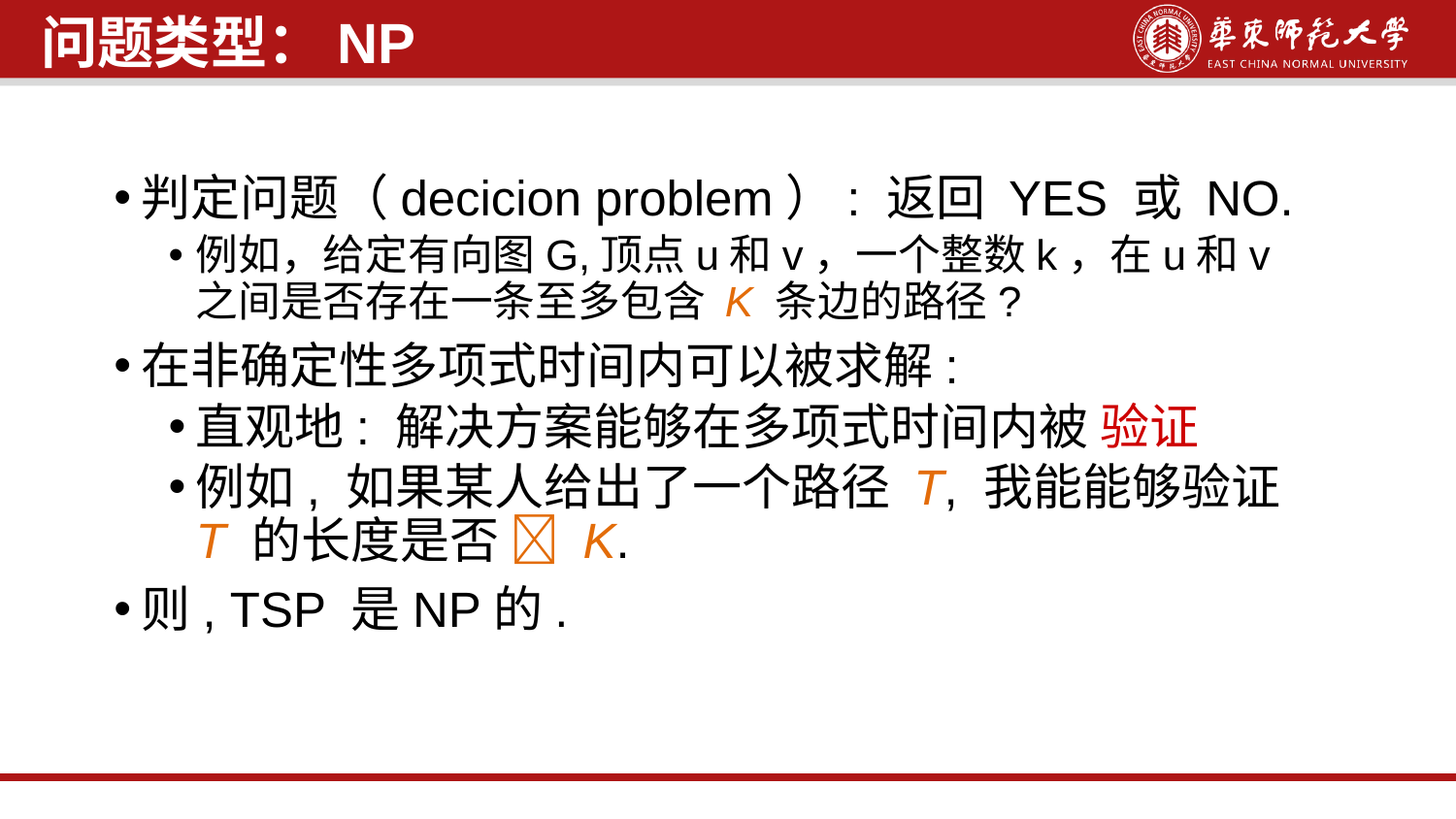

问题类型：NP
判定问题（decicion problem）: 返回 YES 或 NO.
例如，给定有向图G,顶点u和v，一个整数k，在u和v之间是否存在一条至多包含 K 条边的路径?
在非确定性多项式时间内可以被求解:
直观地: 解决方案能够在多项式时间内被 验证
例如, 如果某人给出了一个路径 T, 我能能够验证 T 的长度是否 ≤ K.
则, TSP 是NP的.